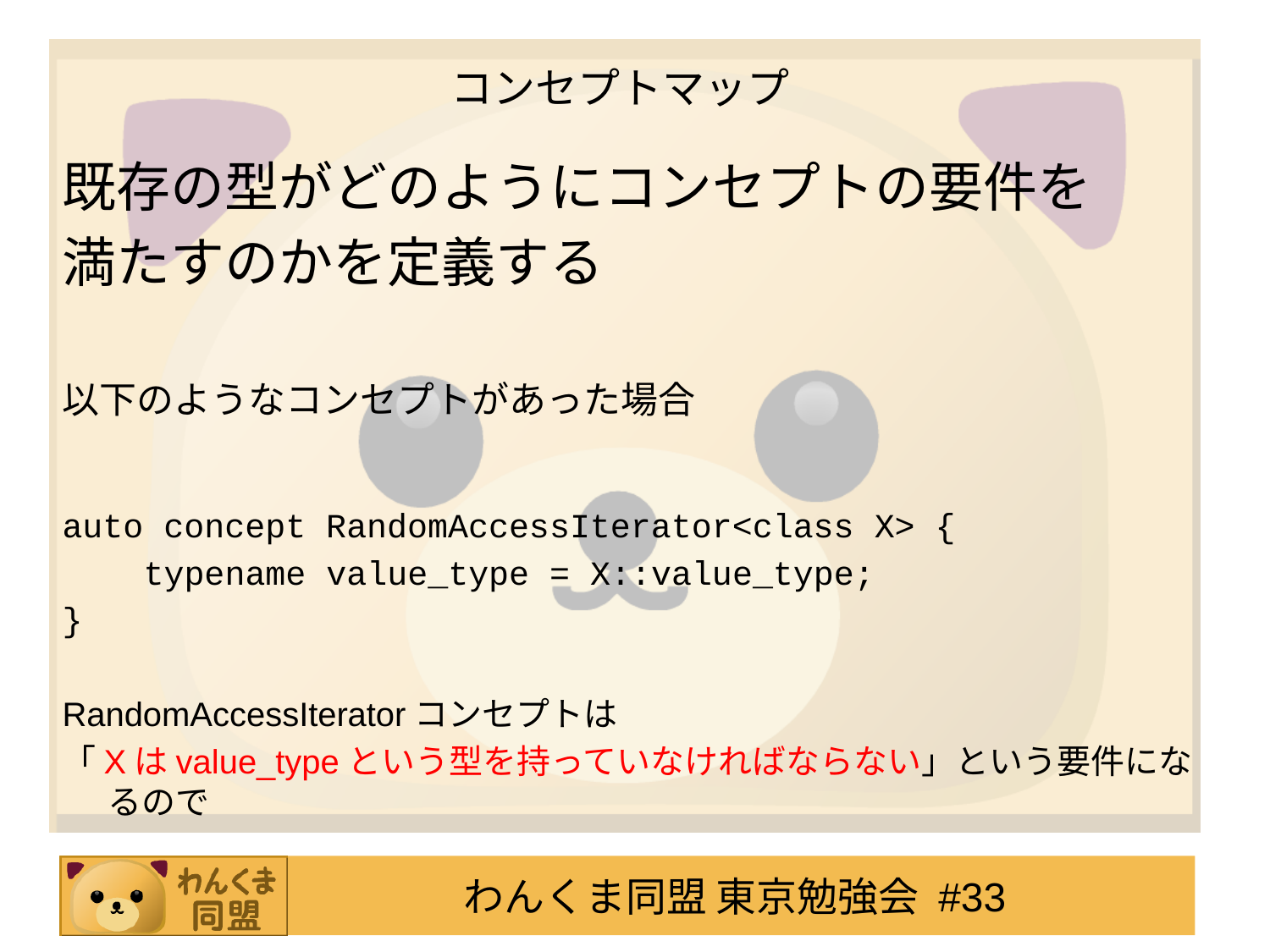

# コンセプトマップ
既存の型がどのようにコンセプトの要件を
満たすのかを定義する

以下のようなコンセプトがあった場合

auto concept RandomAccessIterator<class X> {
    typename value_type = X::value_type;
}

RandomAccessIteratorコンセプトは
「Xはvalue_typeという型を持っていなければならない」という要件になるので